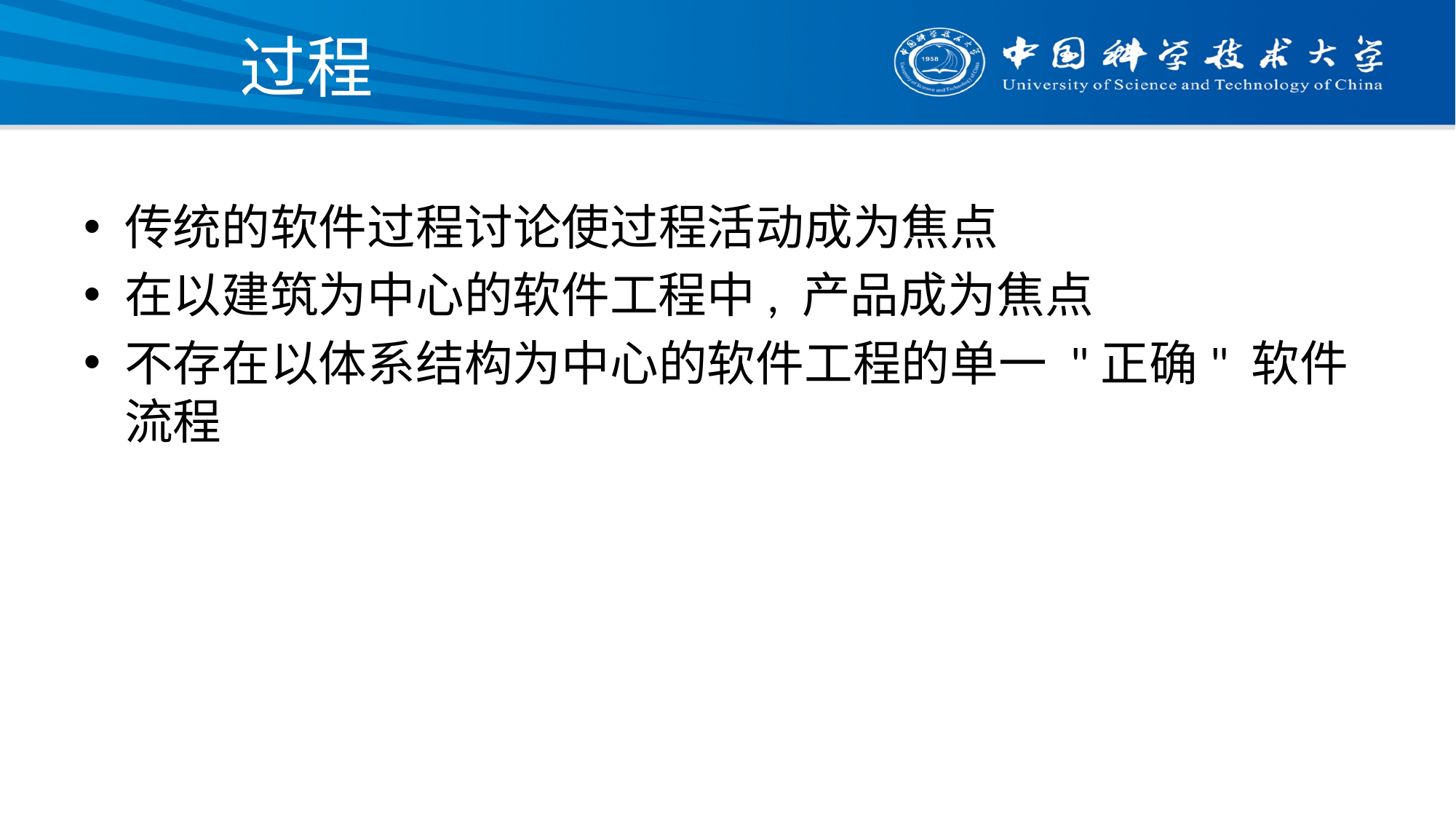

# 过程
传统的软件过程讨论使过程活动成为焦点
在以建筑为中心的软件工程中, 产品成为焦点
不存在以体系结构为中心的软件工程的单一 "正确" 软件流程